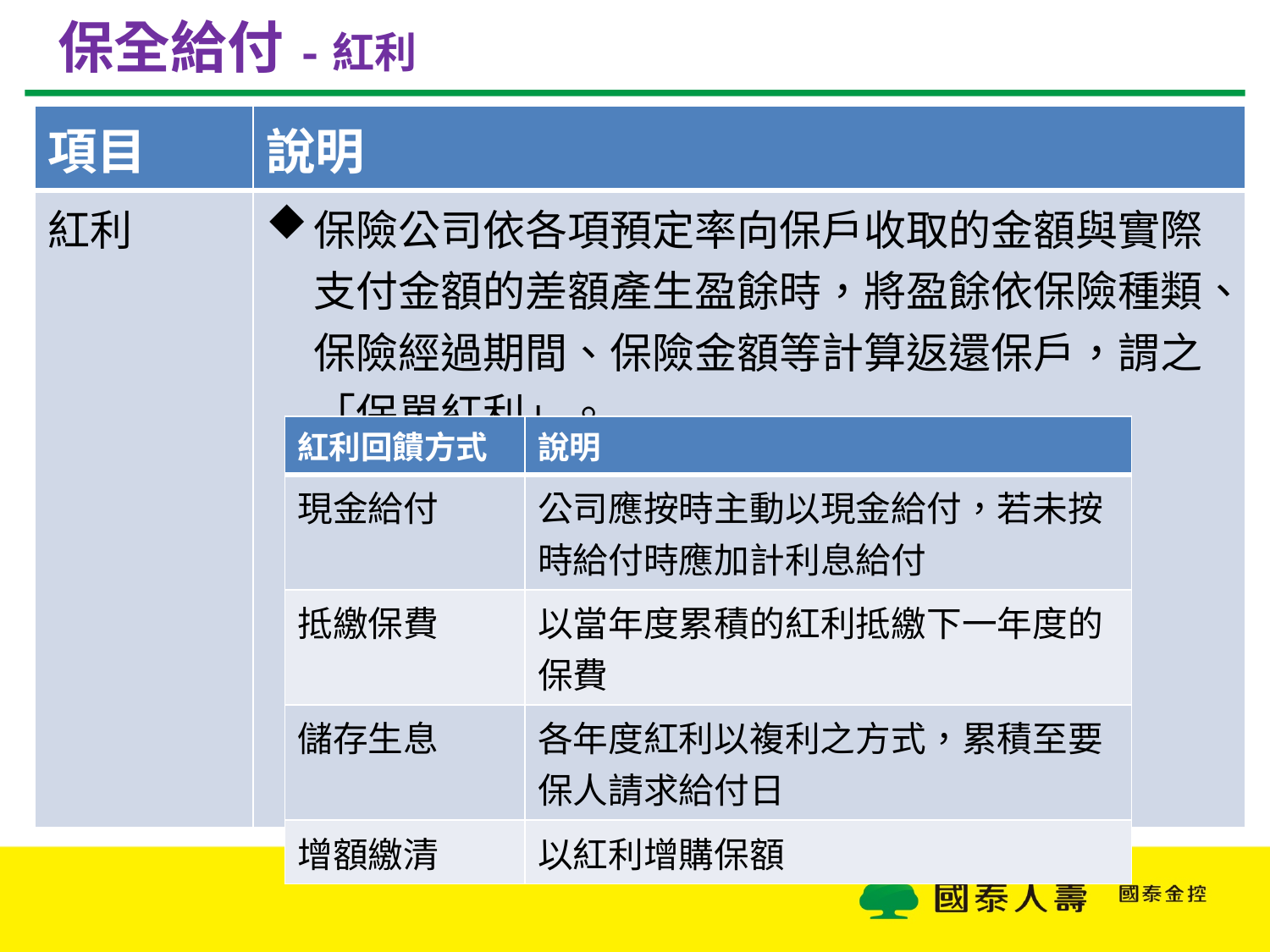

# 保全給付-紅利

| 項目 | 說明 |
| --- | --- |
| 紅利 | 保險公司依各項預定率向保戶收取的金額與實際支付金額的差額產生盈餘時，將盈餘依保險種類、保險經過期間、保險金額等計算返還保戶，謂之「保單紅利」。 |
| 紅利回饋方式 | 說明 |
| --- | --- |
| 現金給付 | 公司應按時主動以現金給付，若未按時給付時應加計利息給付 |
| 抵繳保費 | 以當年度累積的紅利抵繳下一年度的保費 |
| 儲存生息 | 各年度紅利以複利之方式，累積至要保人請求給付日 |
| 增額繳清 | 以紅利增購保額 |